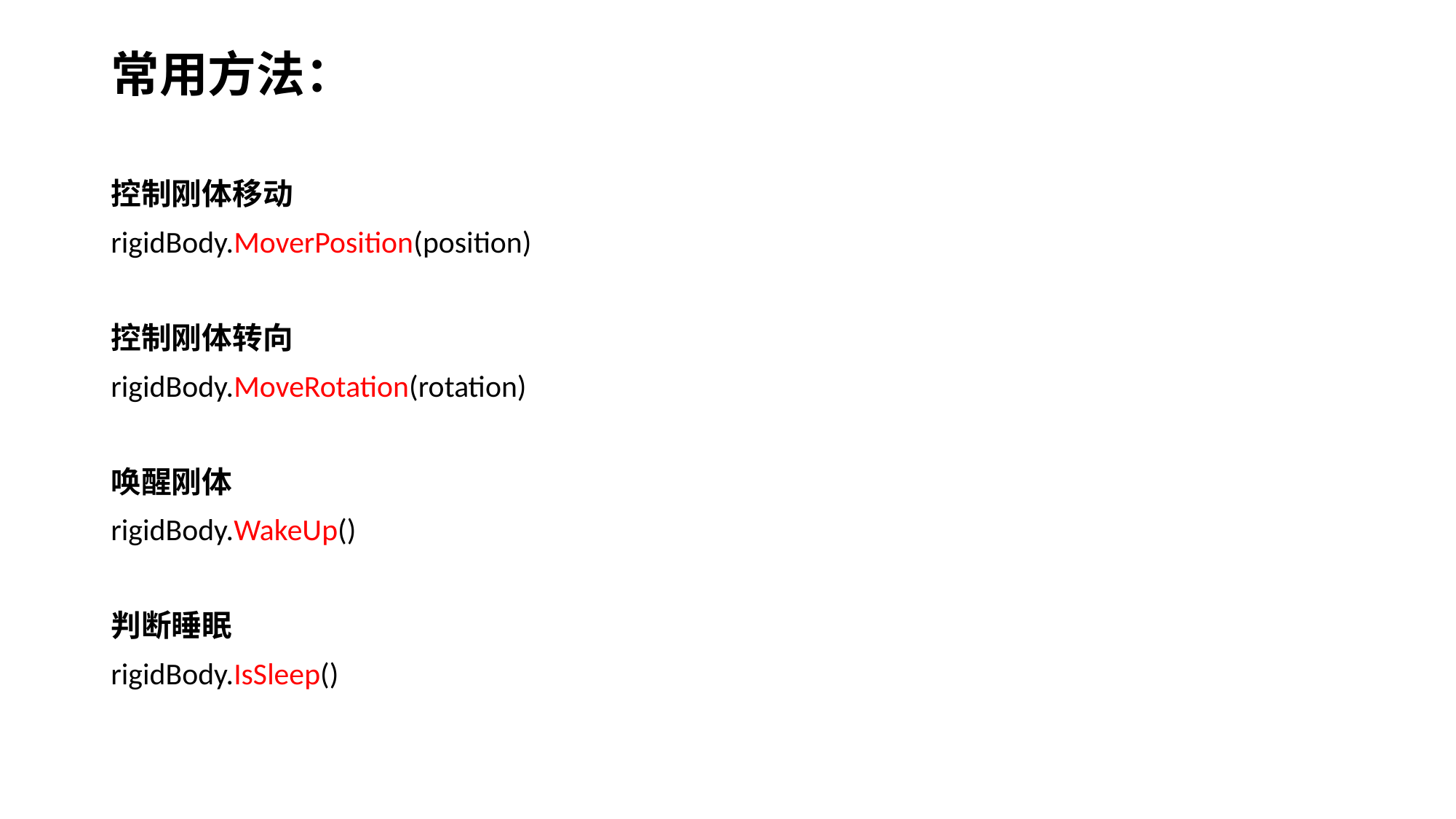

常用方法：

控制刚体移动
rigidBody.MoverPosition(position)

控制刚体转向
rigidBody.MoveRotation(rotation)

唤醒刚体
rigidBody.WakeUp()

判断睡眠
rigidBody.IsSleep()